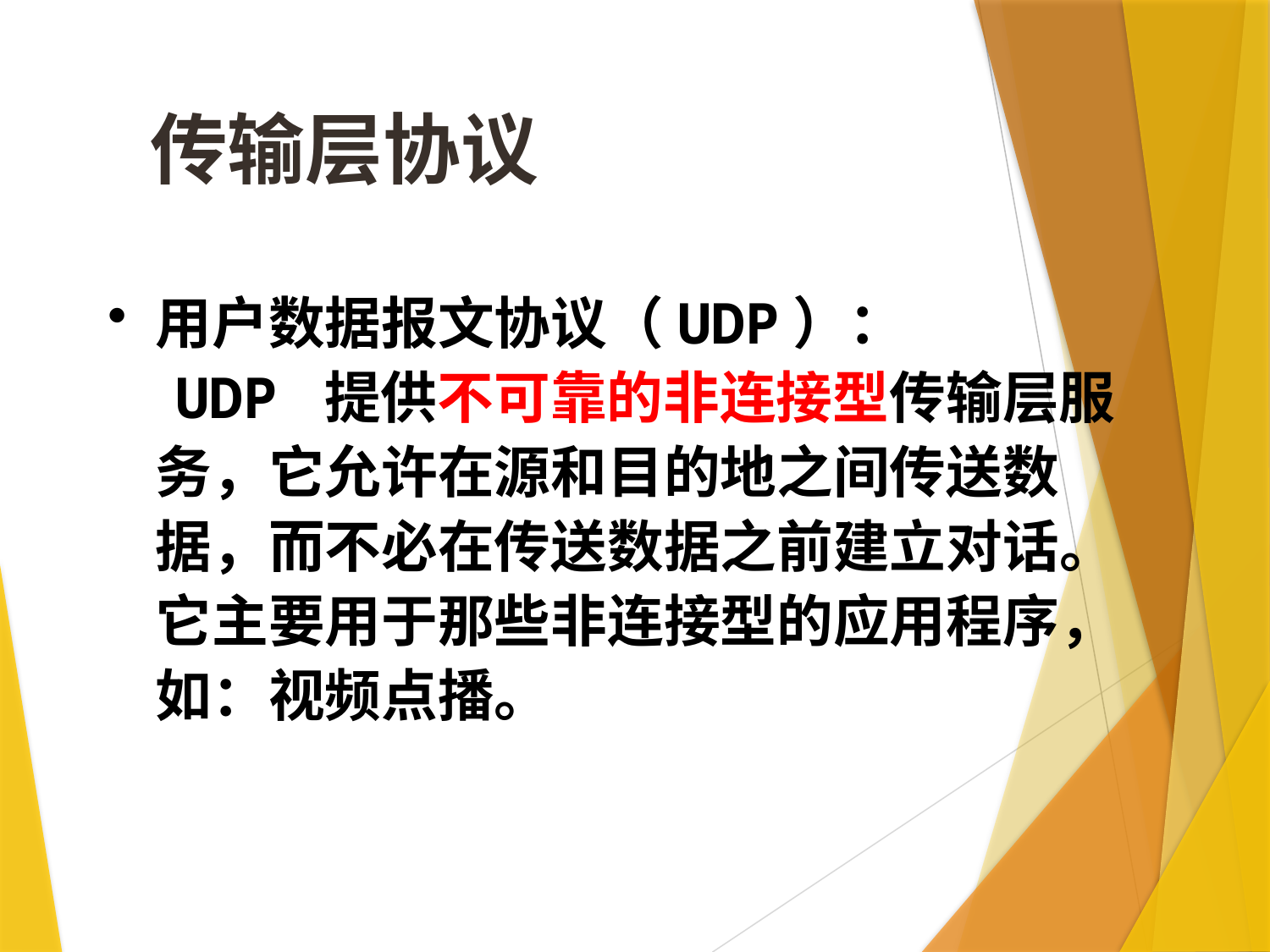

传输层协议
用户数据报文协议（UDP）：
  UDP 提供不可靠的非连接型传输层服务，它允许在源和目的地之间传送数据，而不必在传送数据之前建立对话。它主要用于那些非连接型的应用程序，如：视频点播。